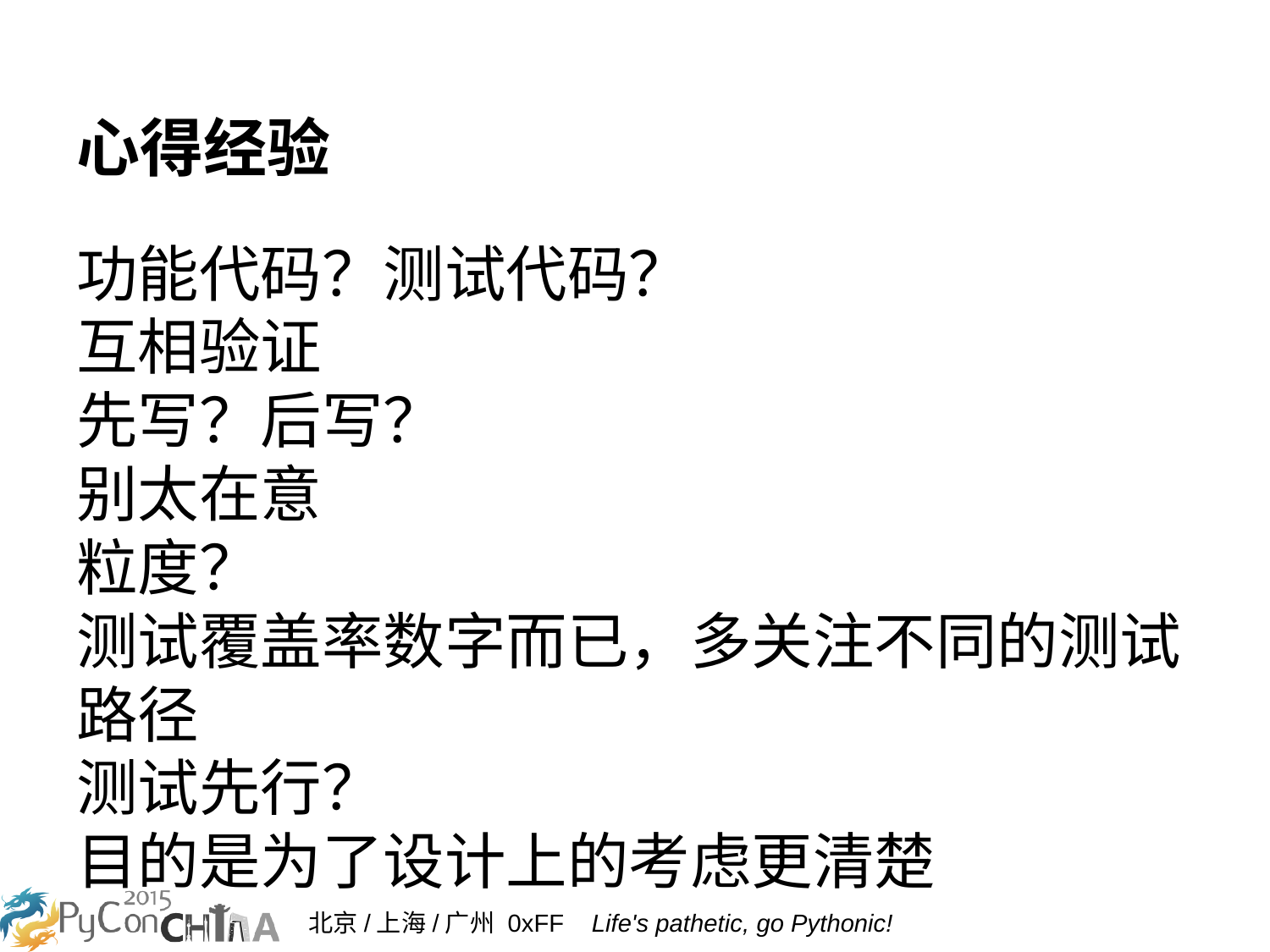

# 心得经验
功能代码？测试代码？
互相验证
先写？后写？
别太在意
粒度？
测试覆盖率数字而已，多关注不同的测试路径
测试先行？
目的是为了设计上的考虑更清楚